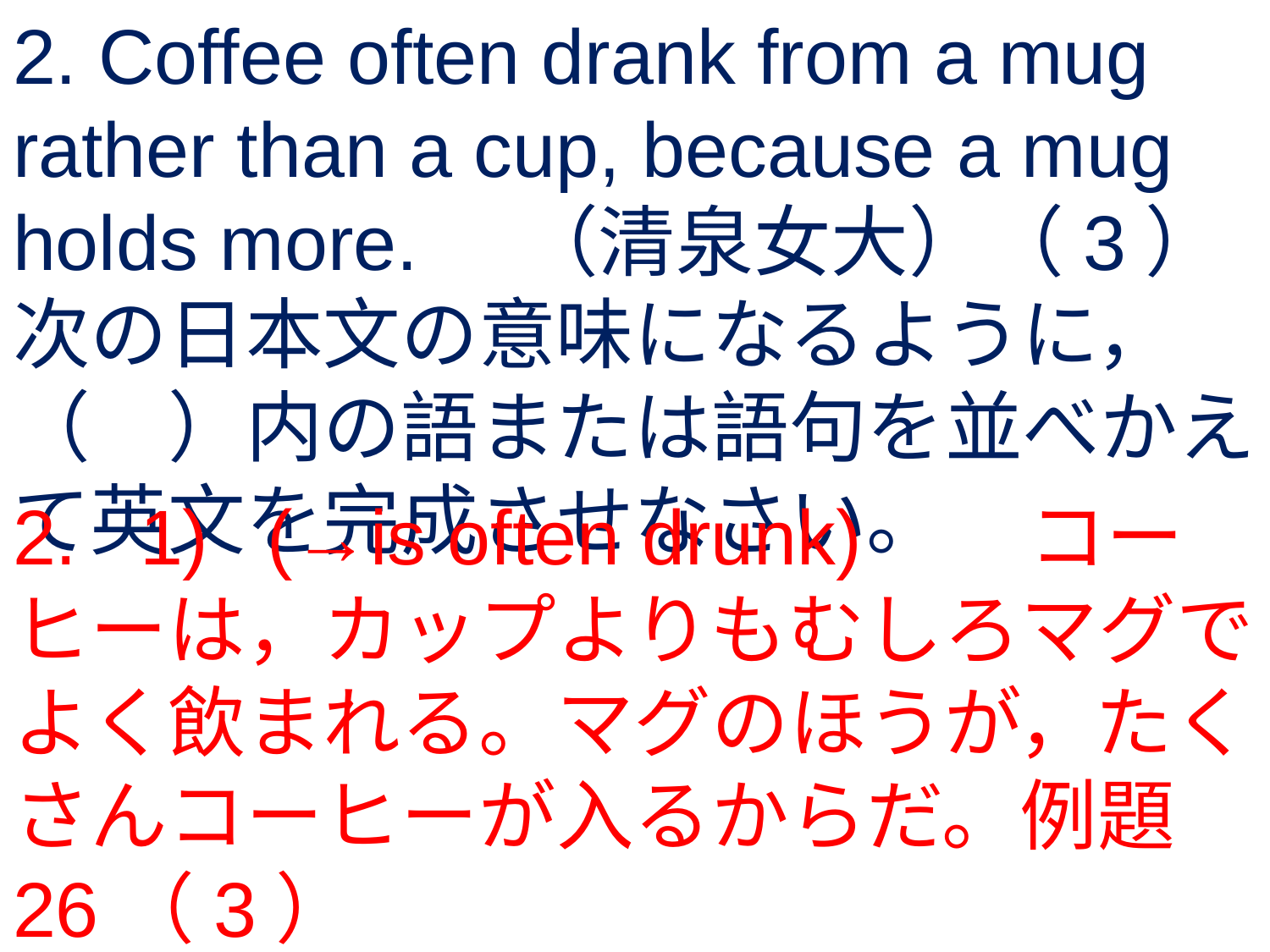

# 2. Coffee often drank from a mug rather than a cup, because a mug holds more.	（清泉女大）（3）次の日本文の意味になるように，（　）内の語または語句を並べかえて英文を完成させなさい。
2.	1) 	(→is often drunk)		コーヒーは，カップよりもむしろマグでよく飲まれる。マグのほうが，たくさんコーヒーが入るからだ。例題26（3）